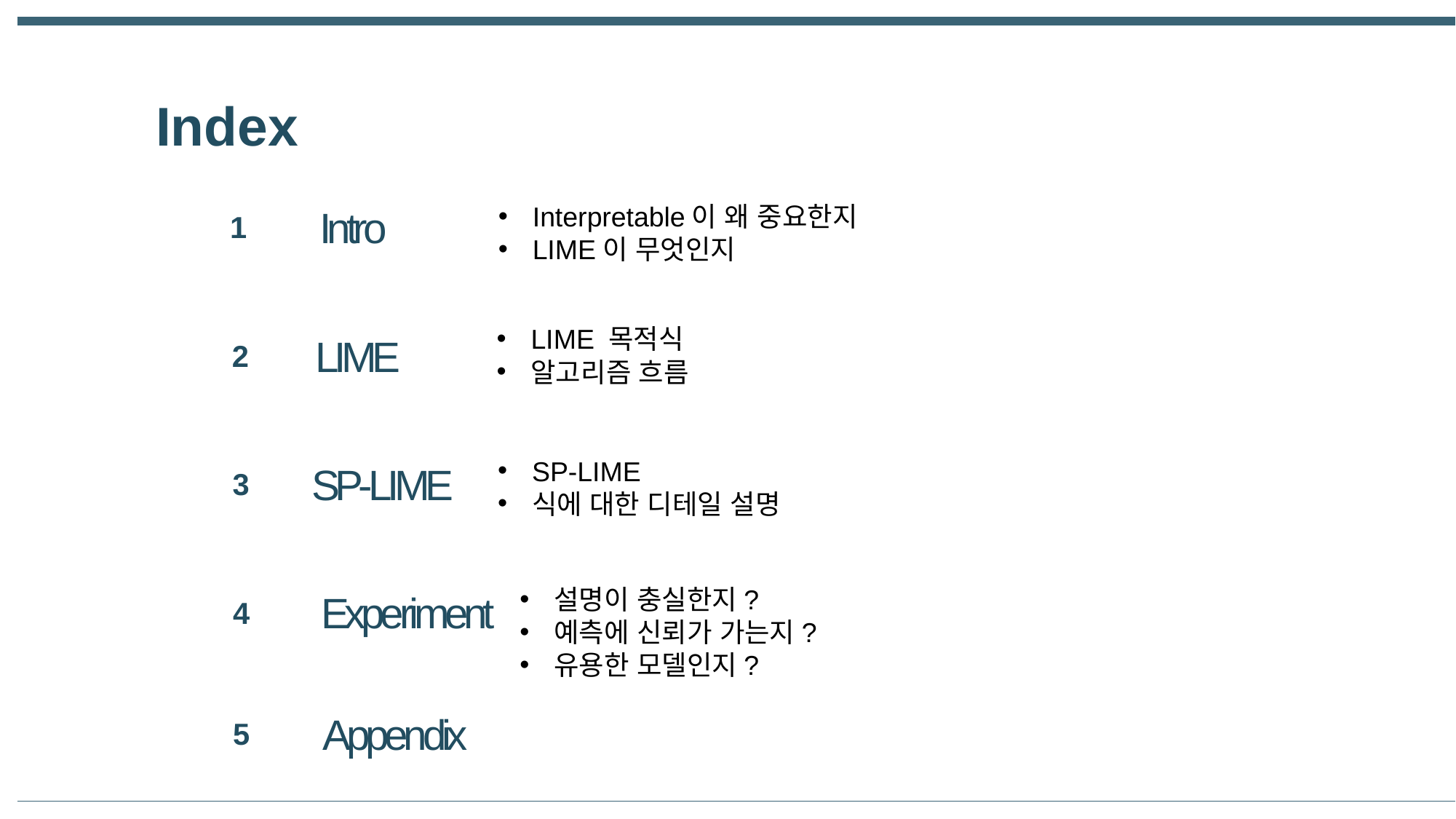

Index
Interpretable이 왜 중요한지
LIME이 무엇인지
Intro
1
LIME 목적식
알고리즘 흐름
LIME
2
SP-LIME
식에 대한 디테일 설명
SP-LIME
3
설명이 충실한지?
예측에 신뢰가 가는지?
유용한 모델인지?
Experiment
4
Appendix
5